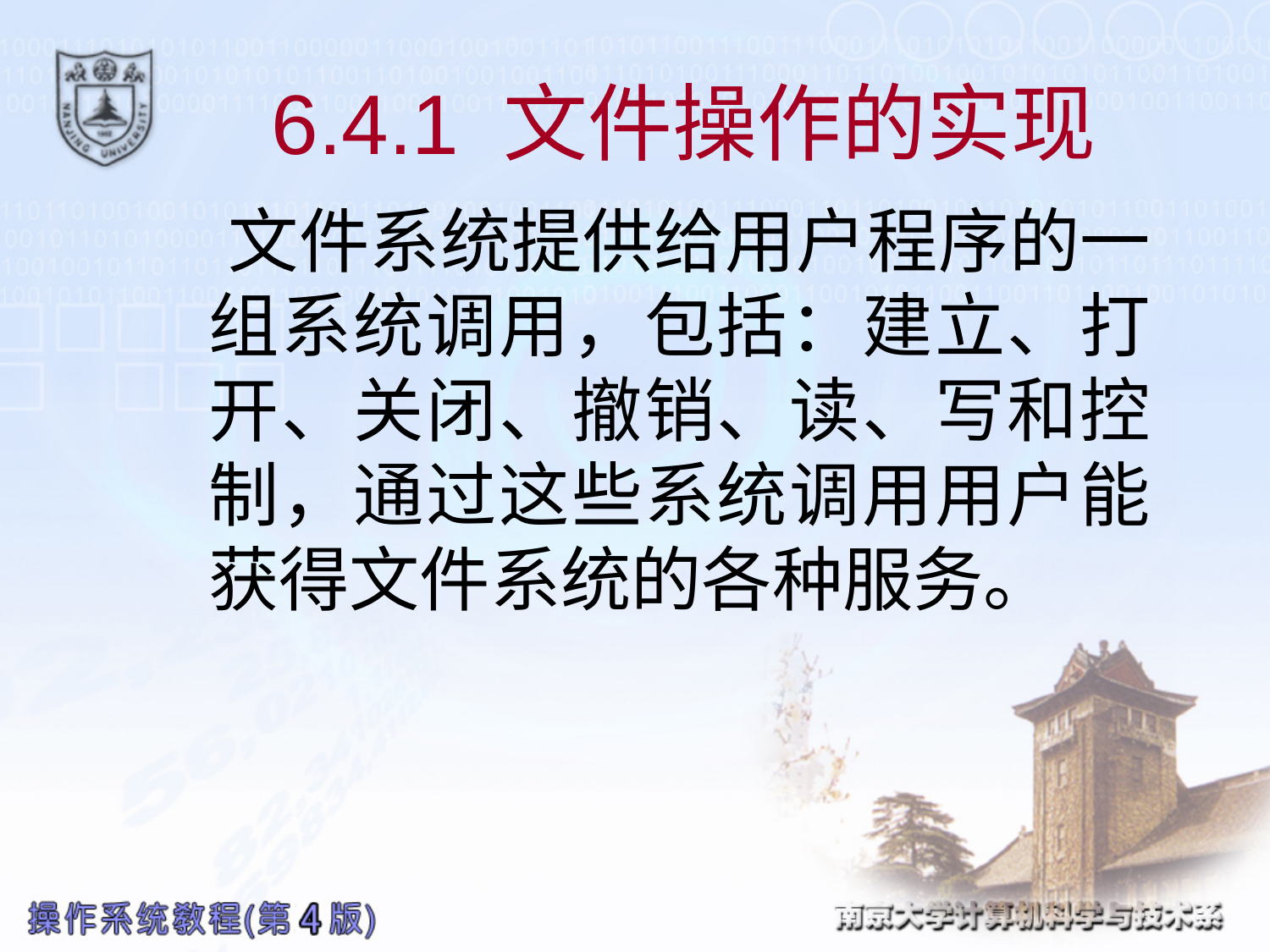

# 6.4.1 文件操作的实现
   文件系统提供给用户程序的一组系统调用，包括：建立、打开、关闭、撤销、读、写和控制，通过这些系统调用用户能获得文件系统的各种服务。